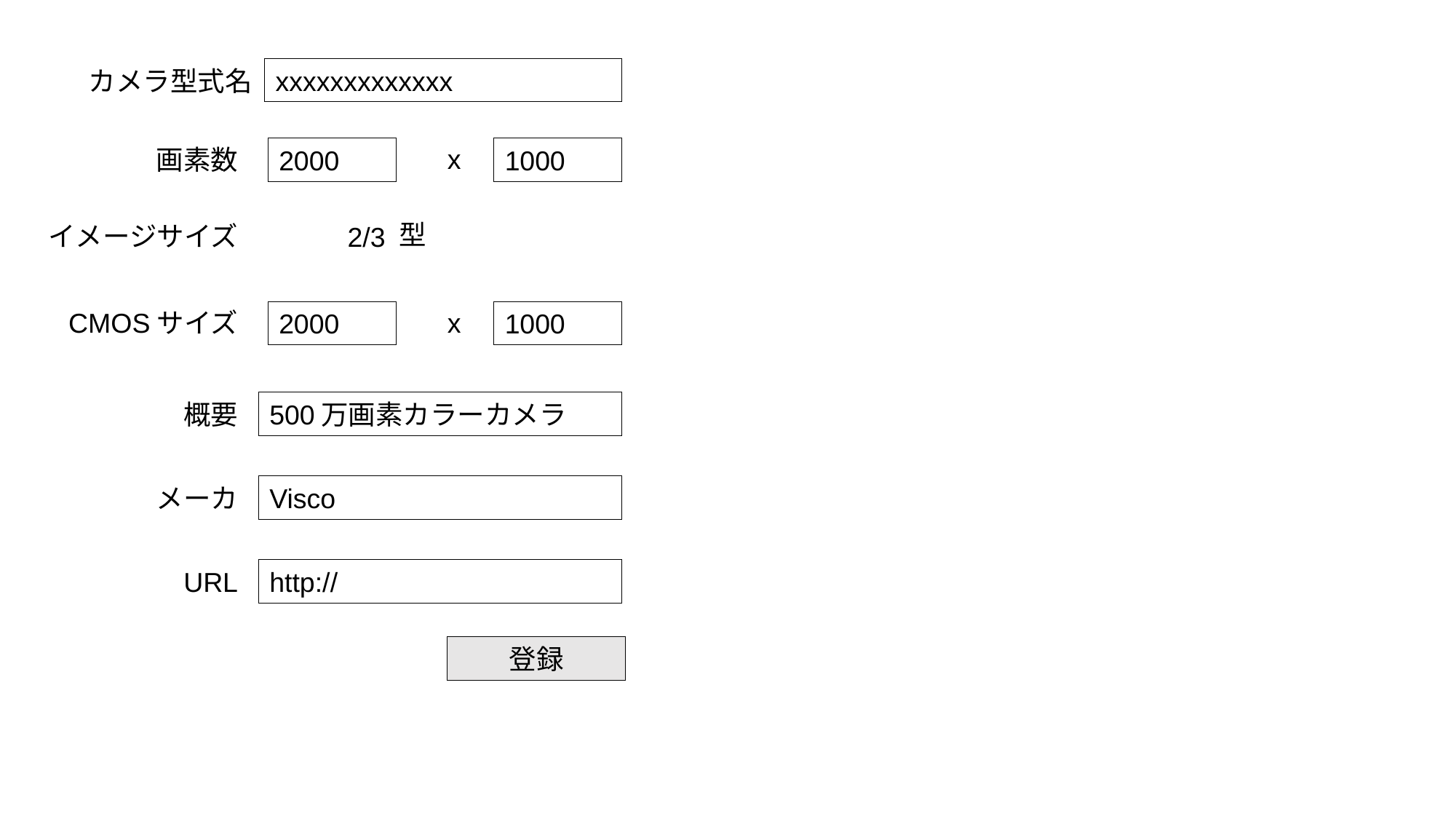

xxxxxxxxxxxxx
カメラ型式名
x
画素数
2000
1000
型
イメージサイズ
2/3
x
CMOSサイズ
2000
1000
概要
500万画素カラーカメラ
Visco
メーカ
http://
URL
登録